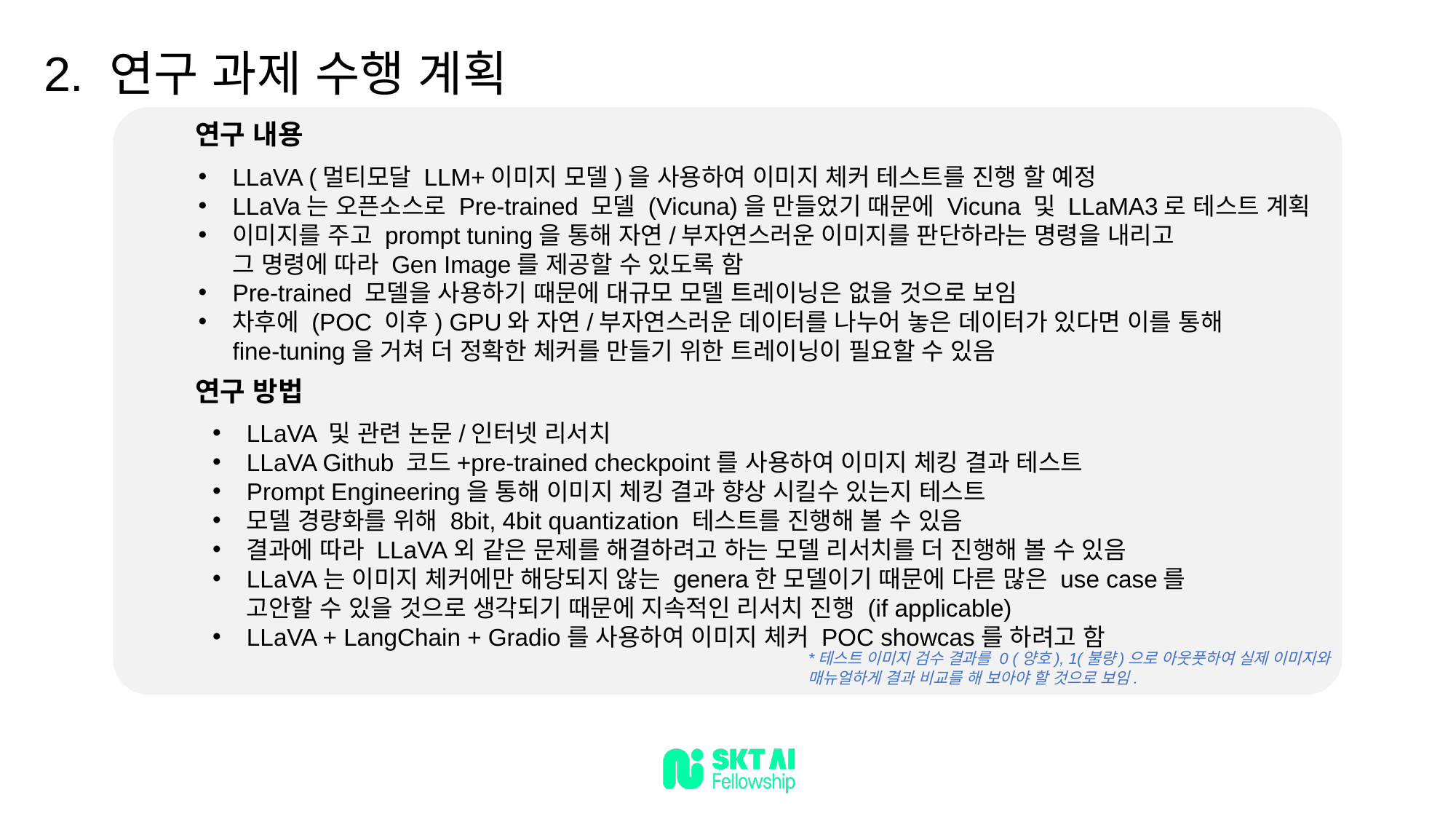

2. 연구 과제 수행 계획

연구 내용
LLaVA (멀티모달 LLM+이미지 모델)을 사용하여 이미지 체커 테스트를 진행 할 예정
LLaVa는 오픈소스로 Pre-trained 모델 (Vicuna)을 만들었기 때문에 Vicuna 및 LLaMA3로 테스트 계획
이미지를 주고 prompt tuning을 통해 자연/부자연스러운 이미지를 판단하라는 명령을 내리고
그 명령에 따라 Gen Image를 제공할 수 있도록 함
Pre-trained 모델을 사용하기 때문에 대규모 모델 트레이닝은 없을 것으로 보임
차후에 (POC 이후) GPU와 자연/부자연스러운 데이터를 나누어 놓은 데이터가 있다면 이를 통해
fine-tuning을 거쳐 더 정확한 체커를 만들기 위한 트레이닝이 필요할 수 있음
연구 방법
LLaVA 및 관련 논문/인터넷 리서치
LLaVA Github 코드+pre-trained checkpoint를 사용하여 이미지 체킹 결과 테스트
Prompt Engineering을 통해 이미지 체킹 결과 향상 시킬수 있는지 테스트
모델 경량화를 위해 8bit, 4bit quantization 테스트를 진행해 볼 수 있음
결과에 따라 LLaVA외 같은 문제를 해결하려고 하는 모델 리서치를 더 진행해 볼 수 있음
LLaVA는 이미지 체커에만 해당되지 않는 genera한 모델이기 때문에 다른 많은 use case를
고안할 수 있을 것으로 생각되기 때문에 지속적인 리서치 진행 (if applicable)
LLaVA + LangChain + Gradio를 사용하여 이미지 체커 POC showcas를 하려고 함
*테스트 이미지 검수 결과를 0 (양호), 1(불량)으로 아웃풋하여 실제 이미지와 매뉴얼하게 결과 비교를 해 보아야 할 것으로 보임.